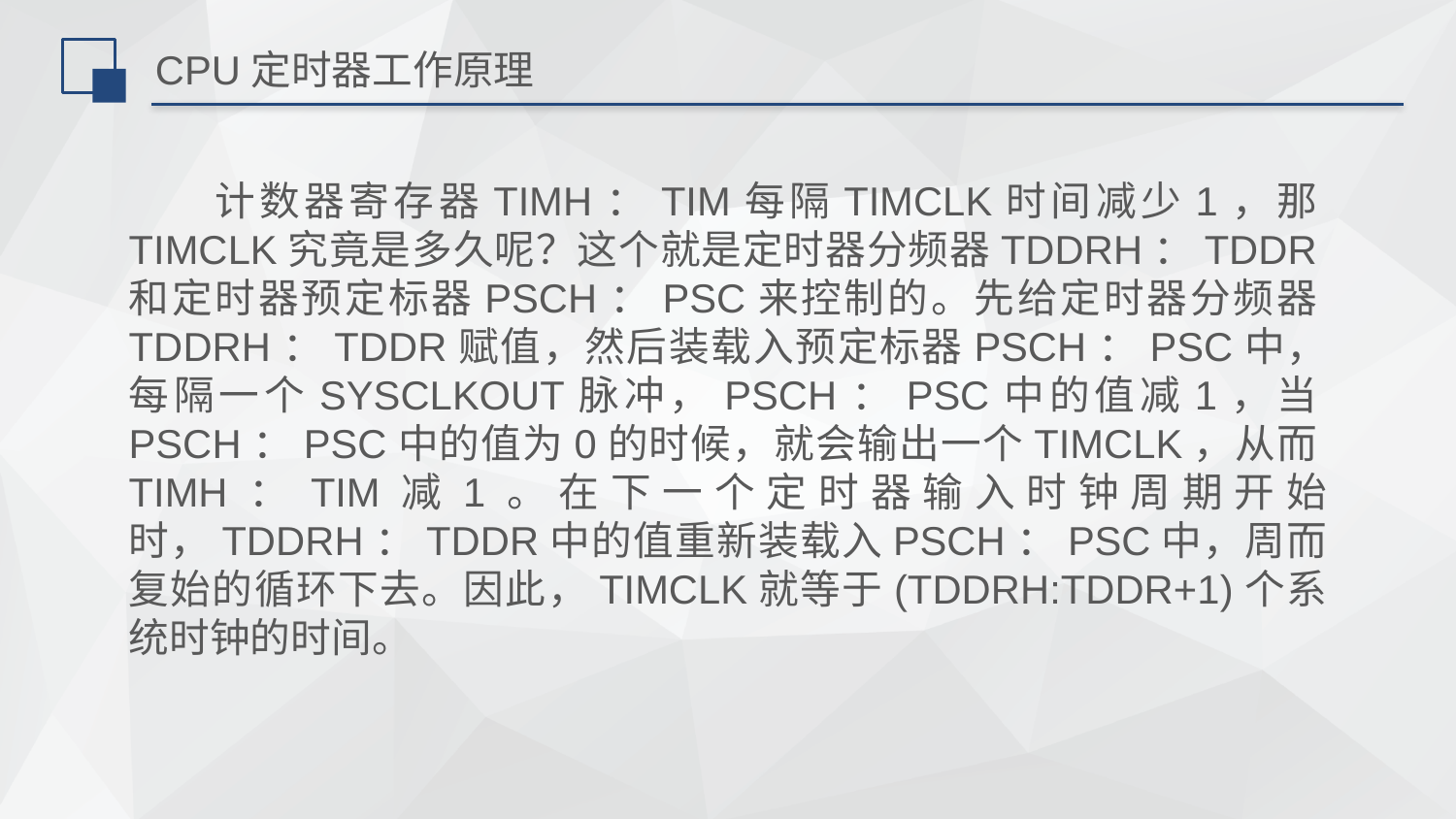

# CPU定时器工作原理
计数器寄存器TIMH：TIM每隔TIMCLK时间减少1，那TIMCLK究竟是多久呢？这个就是定时器分频器TDDRH：TDDR和定时器预定标器PSCH：PSC来控制的。先给定时器分频器TDDRH：TDDR赋值，然后装载入预定标器PSCH：PSC中，每隔一个SYSCLKOUT脉冲，PSCH：PSC中的值减1，当PSCH：PSC中的值为0的时候，就会输出一个TIMCLK，从而TIMH：TIM减1。在下一个定时器输入时钟周期开始时，TDDRH：TDDR中的值重新装载入PSCH：PSC中，周而复始的循环下去。因此，TIMCLK就等于(TDDRH:TDDR+1)个系统时钟的时间。